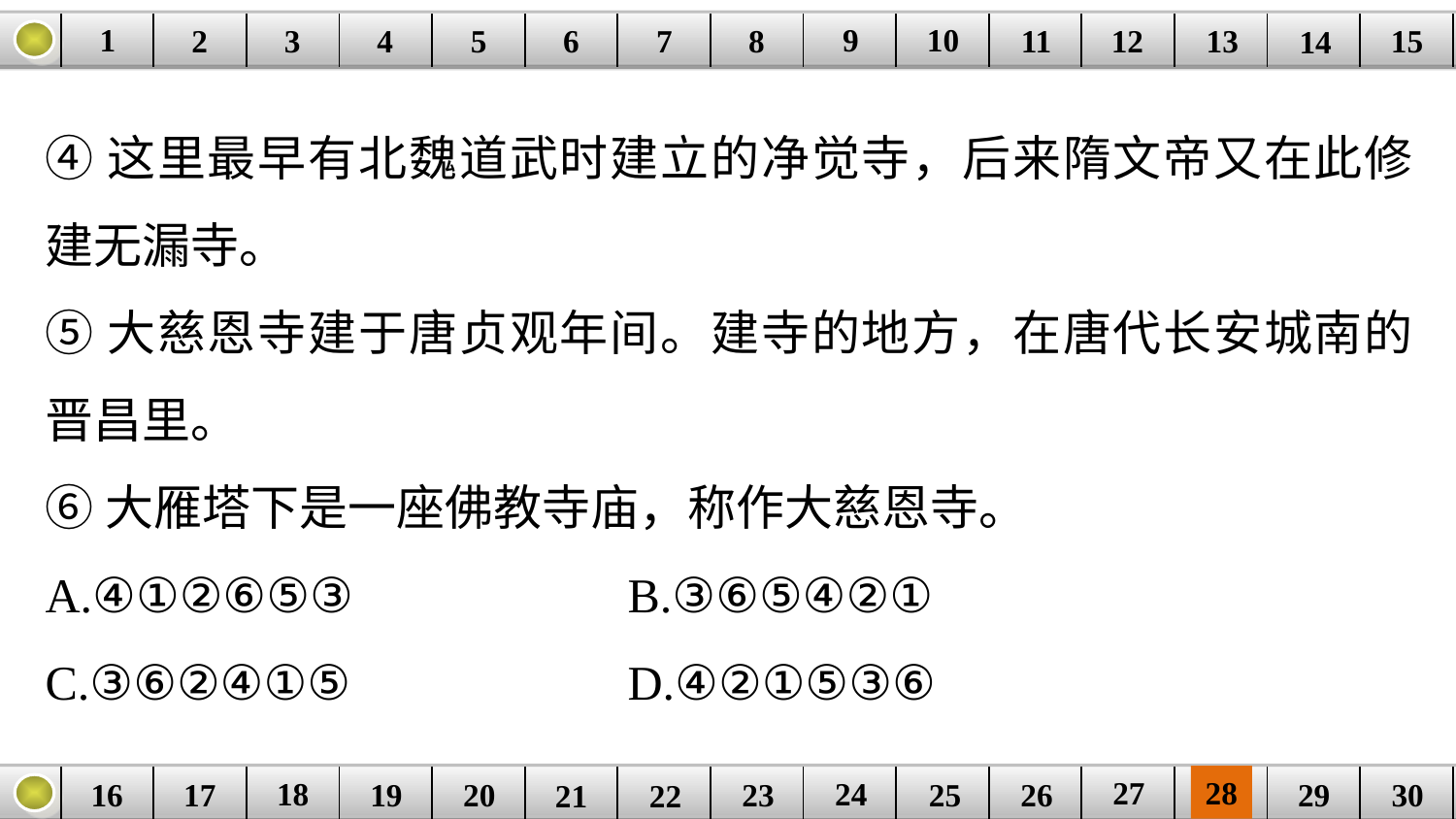

9
10
1
3
4
5
6
8
11
2
12
15
|  |  |  |  |  |  |  |  |  |  |  |  |  |  |  |
| --- | --- | --- | --- | --- | --- | --- | --- | --- | --- | --- | --- | --- | --- | --- |
7
13
14

④这里最早有北魏道武时建立的净觉寺，后来隋文帝又在此修建无漏寺。
⑤大慈恩寺建于唐贞观年间。建寺的地方，在唐代长安城南的晋昌里。
⑥大雁塔下是一座佛教寺庙，称作大慈恩寺。
A.④①②⑥⑤③  		B.③⑥⑤④②①
C.③⑥②④①⑤  		D.④②①⑤③⑥

27
28
18
24
16
25
26
30
|  |  |  |  |  |  |  |  |  |  |  |  |  |  |  |
| --- | --- | --- | --- | --- | --- | --- | --- | --- | --- | --- | --- | --- | --- | --- |
23
17
19
20
29
21
22